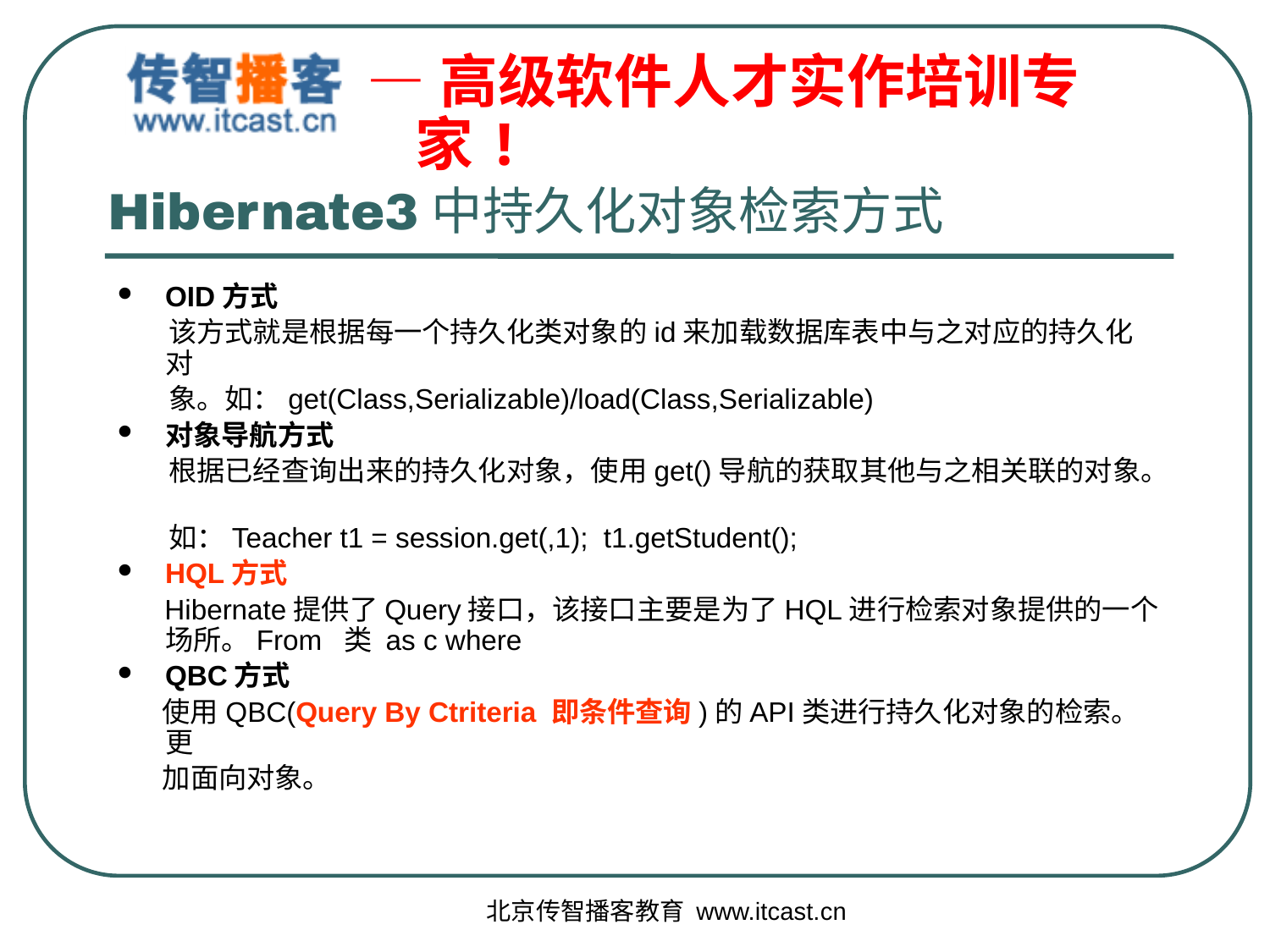

# Hibernate3中持久化对象检索方式
OID方式
       该方式就是根据每一个持久化类对象的id来加载数据库表中与之对应的持久化对
       象。如：get(Class,Serializable)/load(Class,Serializable)
对象导航方式
       根据已经查询出来的持久化对象，使用get()导航的获取其他与之相关联的对象。
       如：Teacher t1 = session.get(,1);  t1.getStudent();
HQL方式
      Hibernate提供了Query接口，该接口主要是为了HQL进行检索对象提供的一个场所。From  类 as c where
QBC方式
      使用QBC(Query By Ctriteria 即条件查询)的API类进行持久化对象的检索。更
      加面向对象。

北京传智播客教育 www.itcast.cn